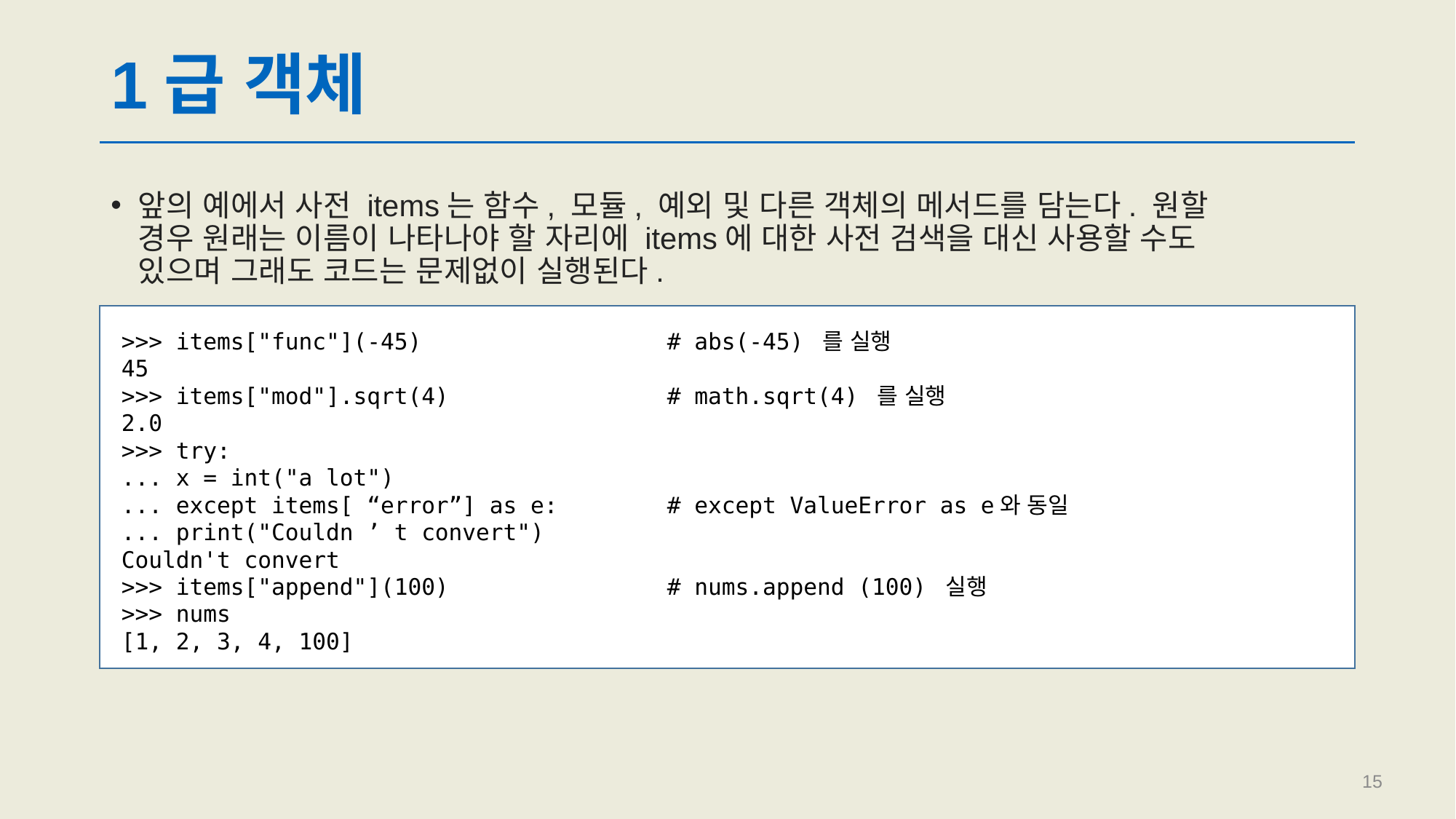

# 1급 객체
앞의 예에서 사전 items는 함수, 모듈, 예외 및 다른 객체의 메서드를 담는다. 원할 경우 원래는 이름이 나타나야 할 자리에 items에 대한 사전 검색을 대신 사용할 수도 있으며 그래도 코드는 문제없이 실행된다.
>>> items["func"](-45) 			# abs(-45) 를 실행
45
>>> items["mod"].sqrt(4) 		# math.sqrt(4) 를 실행
2.0
>>> try:
... x = int("a lot")
... except items[ “error”] as e: 	# except ValueError as e와 동일
... print("Couldn ’ t convert")
Couldn't convert
>>> items["append"](100) 		# nums.append (100) 실행
>>> nums
[1, 2, 3, 4, 100]
15